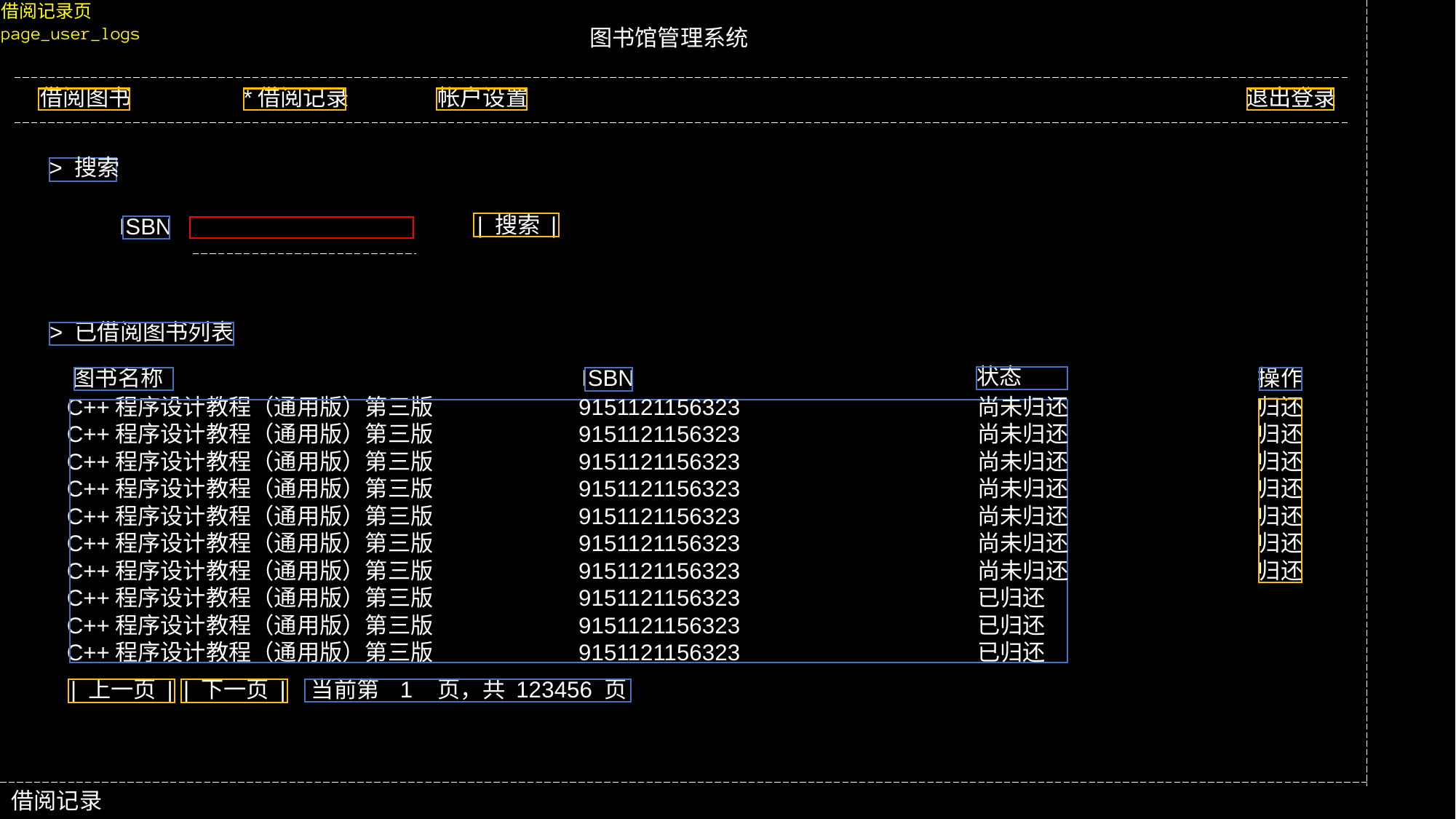

借阅记录页
page_user_logs
图书馆管理系统
*借阅记录
帐户设置
退出登录
借阅图书

> 搜索

| 搜索 |
ISBN

> 已借阅图书列表

状态
图书名称
ISBN
操作

C++程序设计教程（通用版）第三版
C++程序设计教程（通用版）第三版
C++程序设计教程（通用版）第三版
C++程序设计教程（通用版）第三版
C++程序设计教程（通用版）第三版
C++程序设计教程（通用版）第三版
C++程序设计教程（通用版）第三版
C++程序设计教程（通用版）第三版
C++程序设计教程（通用版）第三版
C++程序设计教程（通用版）第三版

9151121156323
9151121156323
9151121156323
9151121156323
9151121156323
9151121156323
9151121156323
9151121156323
9151121156323
9151121156323

尚未归还
尚未归还
尚未归还
尚未归还
尚未归还
尚未归还
尚未归还
已归还
已归还
已归还
归还
归还
归还
归还
归还
归还
归还

| 上一页 |
| 下一页 |
当前第   1   页，共 123456 页

借阅记录